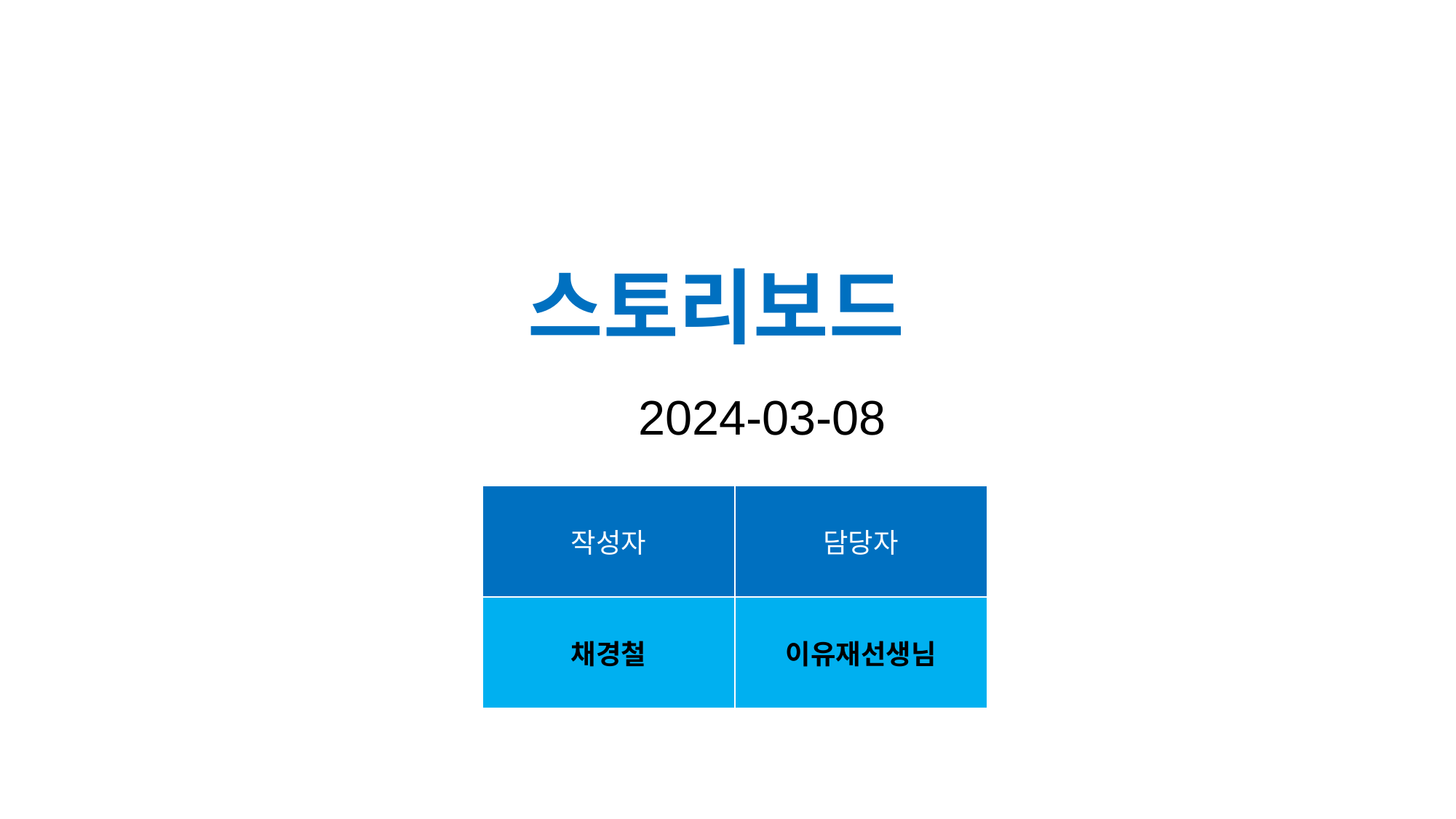

스토리보드
2024-03-08
| 작성자 | 담당자 |
| --- | --- |
| 채경철 | 이유재선생님 |